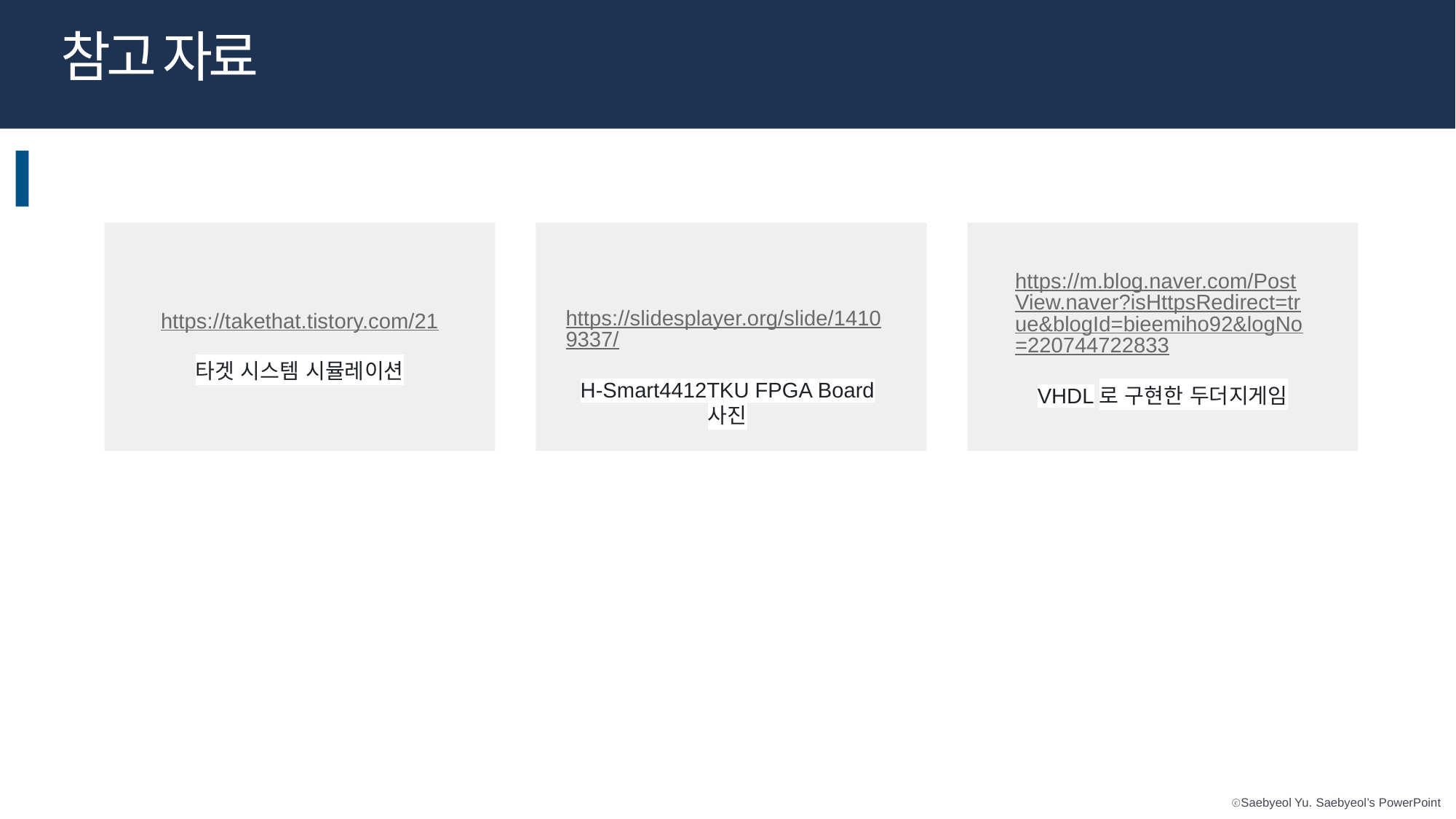

참고 자료

https://m.blog.naver.com/PostView.naver?isHttpsRedirect=true&blogId=bieemiho92&logNo=220744722833

VHDL로 구현한 두더지게임
https://slidesplayer.org/slide/14109337/

H-Smart4412TKU FPGA Board 사진
https://takethat.tistory.com/21

타겟 시스템 시뮬레이션